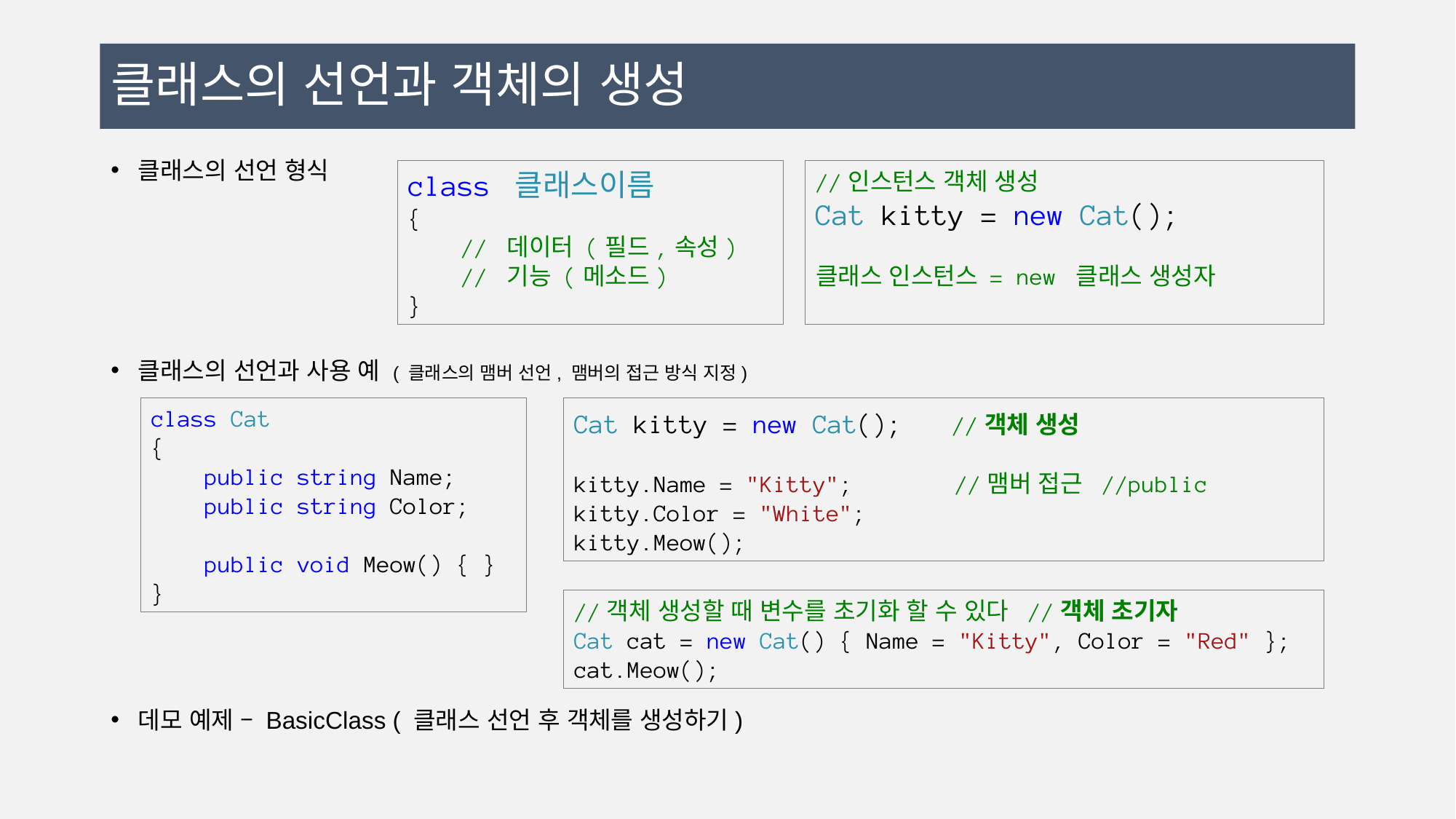

# 클래스의 선언과 객체의 생성
클래스의 선언 형식

클래스의 선언과 사용 예 ( 클래스의 맴버 선언, 맴버의 접근 방식 지정)

데모 예제 – BasicClass ( 클래스 선언 후 객체를 생성하기)
class 클래스이름
{
    // 데이터 (필드,속성)
    // 기능 (메소드)
}
//인스턴스 객체 생성
Cat kitty = new Cat();

클래스 인스턴스 = new 클래스 생성자

class Cat
{
    public string Name;
    public string Color;

    public void Meow() { }
}
Cat kitty = new Cat();   //객체 생성

kitty.Name = "Kitty";	    //맴버 접근  //public
kitty.Color = "White";
kitty.Meow();
//객체 생성할 때 변수를 초기화 할 수 있다  //객체 초기자
Cat cat = new Cat() { Name = "Kitty", Color = "Red" };
cat.Meow();